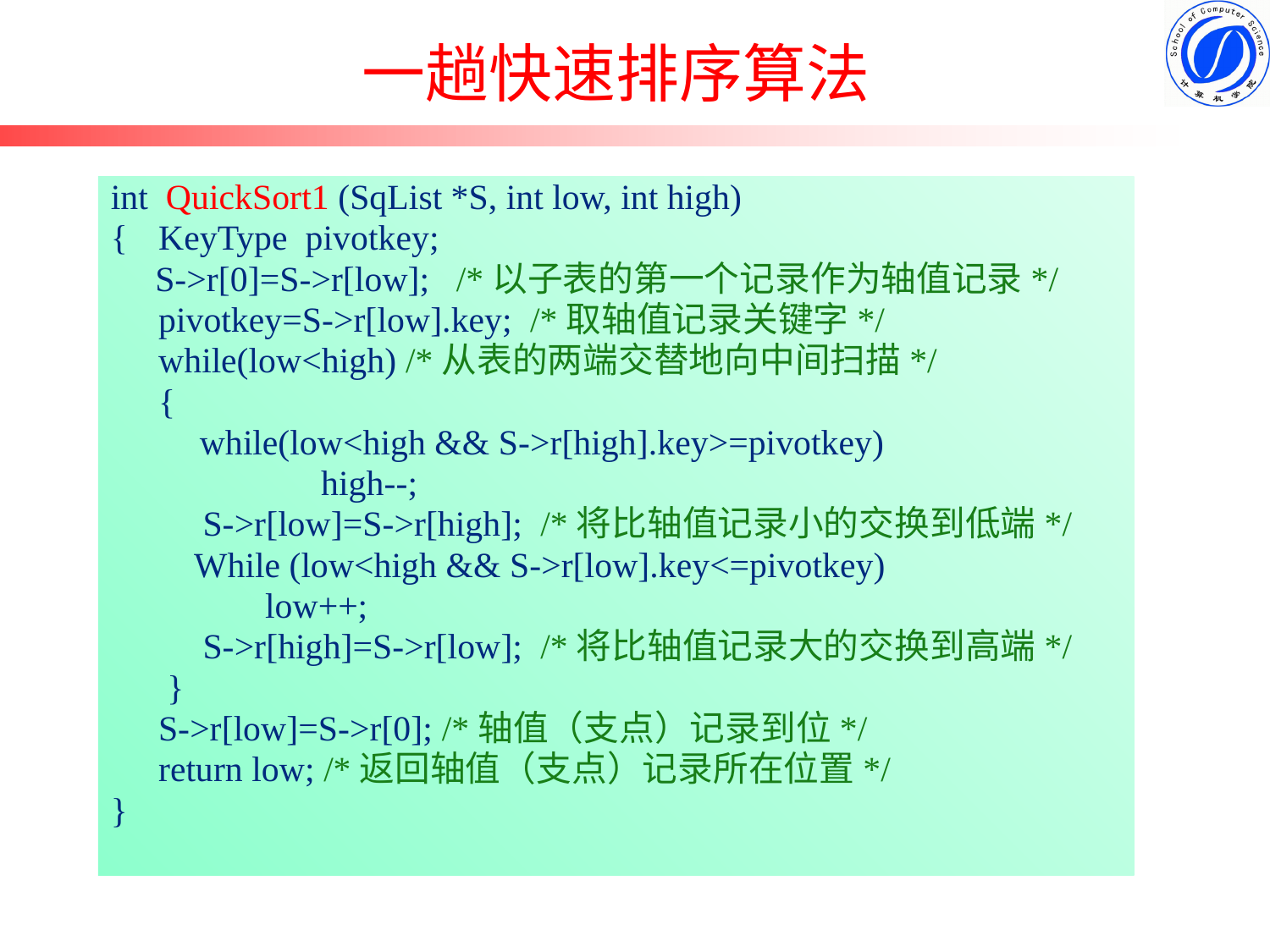

# 一趟快速排序算法
int  QuickSort1 (SqList *S, int low, int high)
{	KeyType  pivotkey;
     S->r[0]=S->r[low];   /*以子表的第一个记录作为轴值记录*/
	pivotkey=S->r[low].key;  /*取轴值记录关键字*/
	while(low<high) /*从表的两端交替地向中间扫描*/
	{
          while(low<high && S->r[high].key>=pivotkey)
		    high--;
	     S->r[low]=S->r[high];  /*将比轴值记录小的交换到低端*/
	    While (low<high && S->r[low].key<=pivotkey)
	            low++;
	     S->r[high]=S->r[low];  /*将比轴值记录大的交换到高端*/
	 }
	S->r[low]=S->r[0]; /*轴值（支点）记录到位*/
	return low; /*返回轴值（支点）记录所在位置*/
}